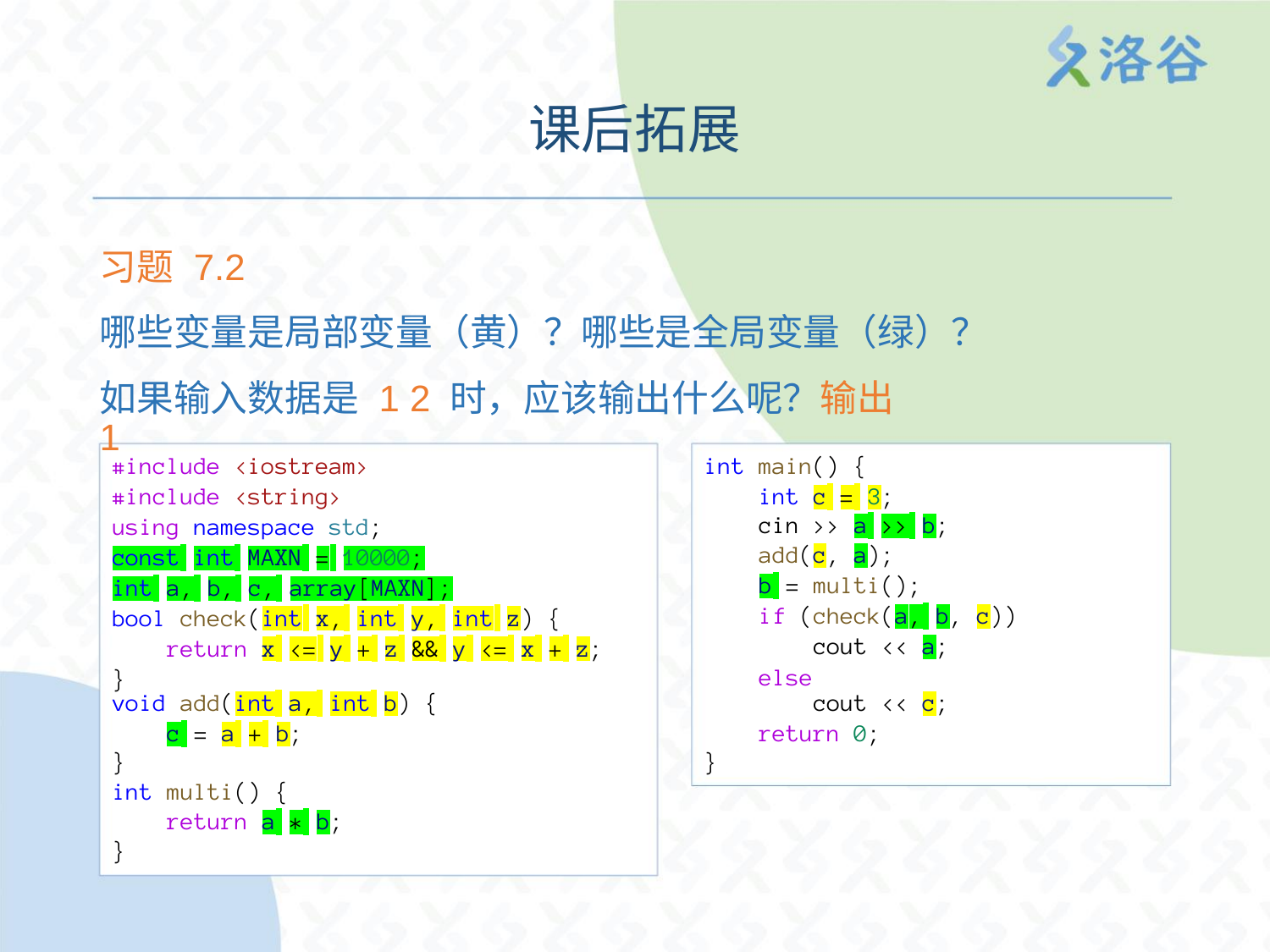

课后拓展
习题 7.2
哪些变量是局部变量（黄）？哪些是全局变量（绿）？
如果输入数据是 1 2 时，应该输出什么呢？输出 1
#include <iostream>
#include <string>
using namespace std;
const int MAXN = 10000;
int a, b, c, array[MAXN];
bool check(int x, int y, int z) {
return x <= y + z && y <= x + z;
}
int main() {
int c = 3;
cin >> a >> b;
add(c, a);
b = multi();
if (check(a, b, c))
cout << a;
else
void add(int a, int b) {
c = a + b;
cout << c;
return 0;
}
}
int multi() {
return a * b;
}